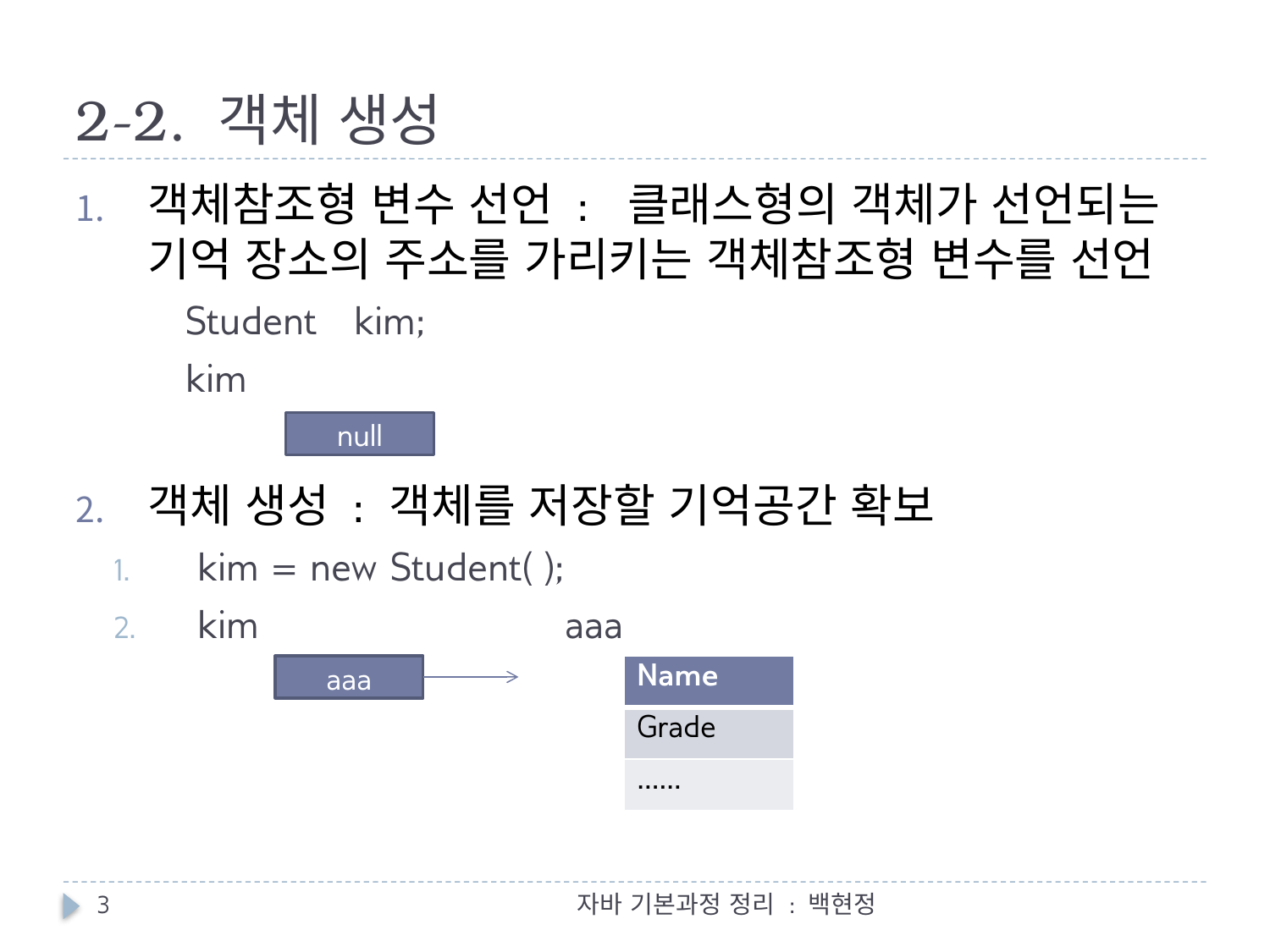

# 2-2. 객체 생성
객체참조형 변수 선언 :  클래스형의 객체가 선언되는 기억 장소의 주소를 가리키는 객체참조형 변수를 선언
	Student   kim;
 	kim

객체 생성 : 객체를 저장할 기억공간 확보
 kim = new Student( );
 kim                         aaa
null
aaa
| Name |
| --- |
| Grade |
| …… |
3
자바 기본과정 정리 : 백현정